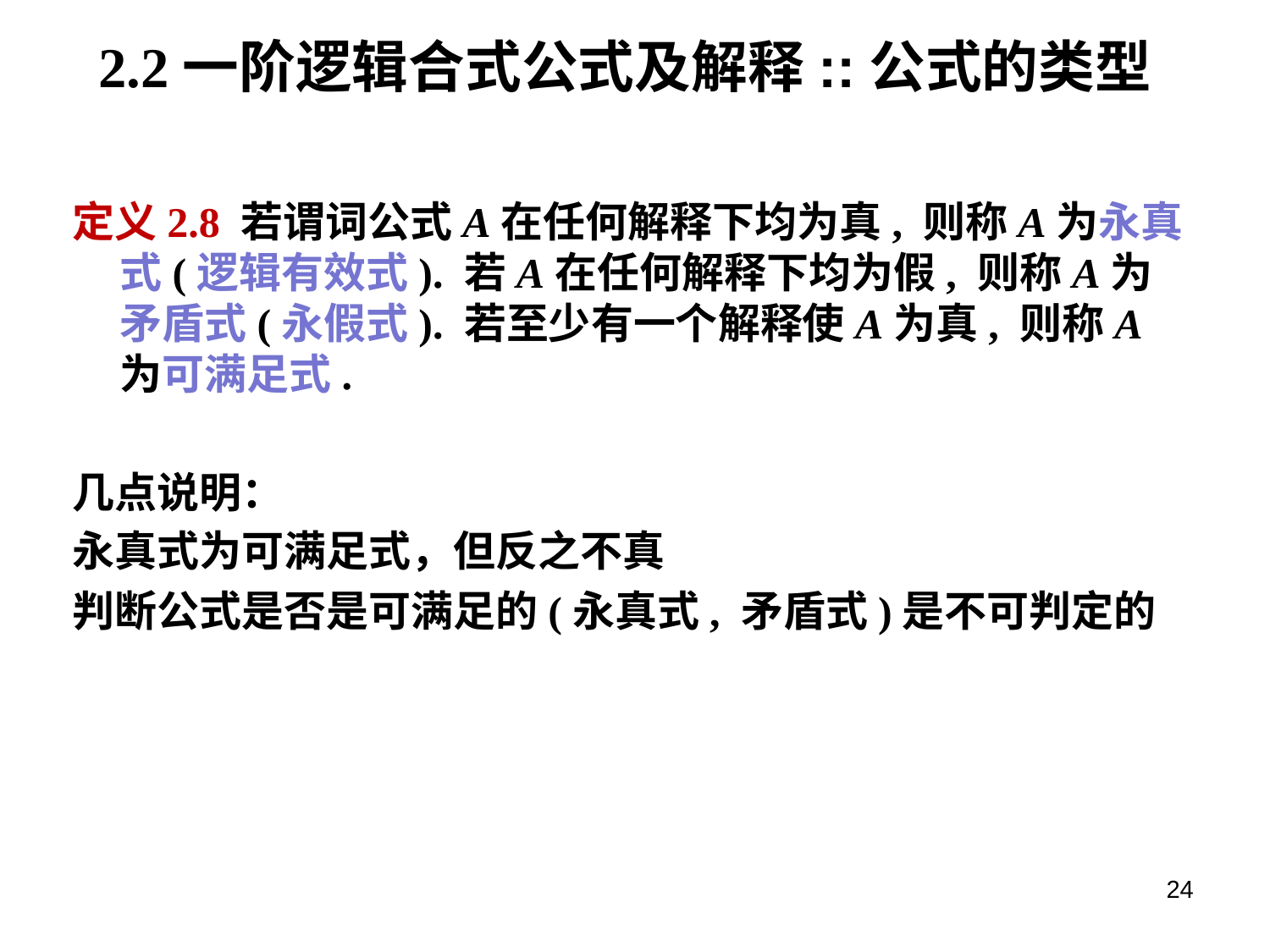

# 2.2一阶逻辑合式公式及解释::公式的类型
定义2.8 若谓词公式A在任何解释下均为真, 则称A为永真式(逻辑有效式). 若A在任何解释下均为假, 则称A为矛盾式(永假式). 若至少有一个解释使A为真, 则称A为可满足式.

几点说明：
永真式为可满足式，但反之不真
判断公式是否是可满足的(永真式, 矛盾式)是不可判定的
24